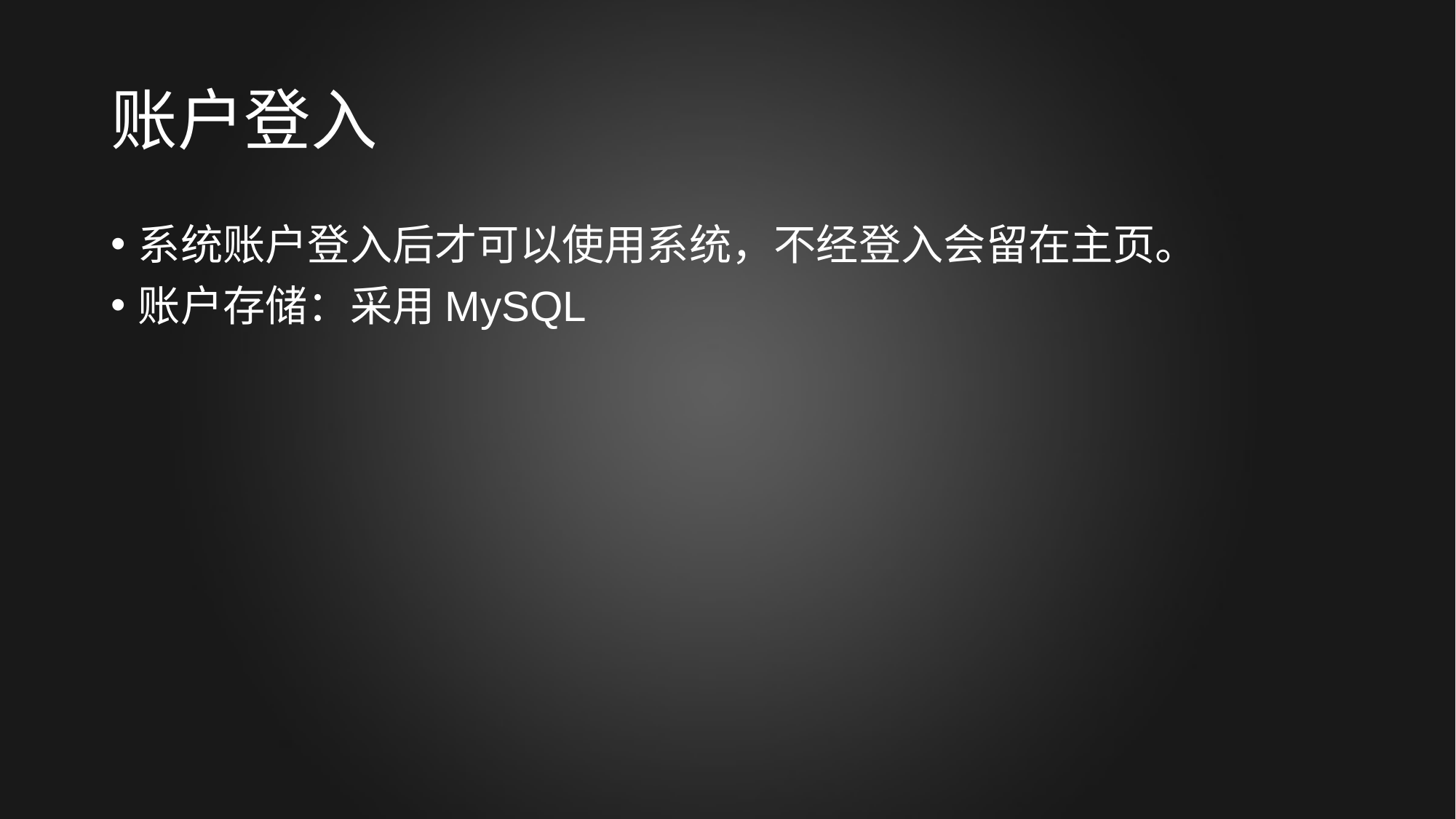

# 账户登入
系统账户登入后才可以使用系统，不经登入会留在主页。
账户存储：采用MySQL